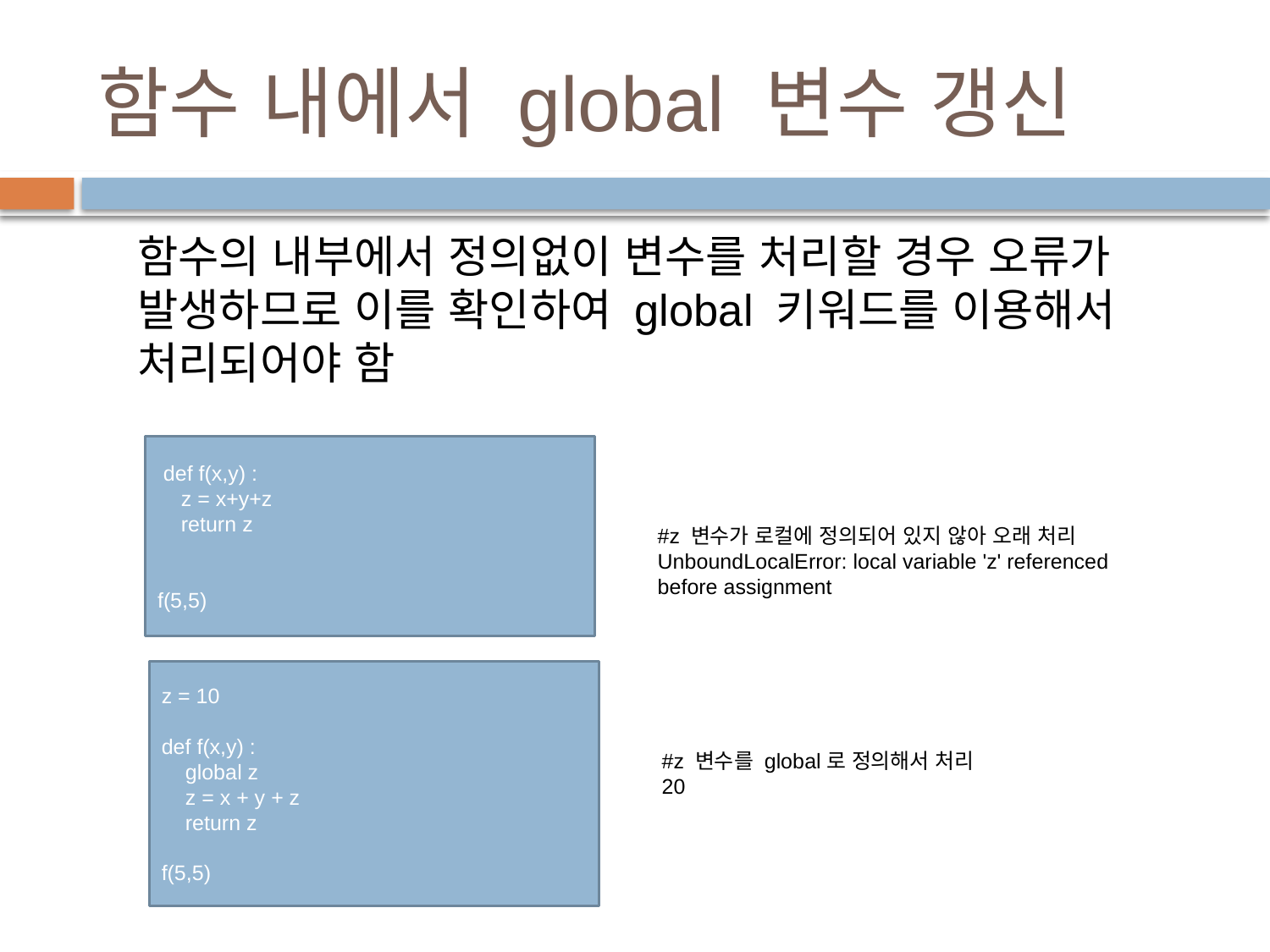

# 함수 내에서 global 변수 갱신
함수의 내부에서 정의없이 변수를 처리할 경우 오류가 발생하므로 이를 확인하여 global 키워드를 이용해서 처리되어야 함
 def f(x,y) :
    z = x+y+z
    return z

f(5,5)
#z 변수가 로컬에 정의되어 있지 않아 오래 처리
UnboundLocalError: local variable 'z' referenced before assignment
z = 10

def f(x,y) :
    global z
    z = x + y + z
    return z

f(5,5)
#z 변수를 global로 정의해서 처리
20